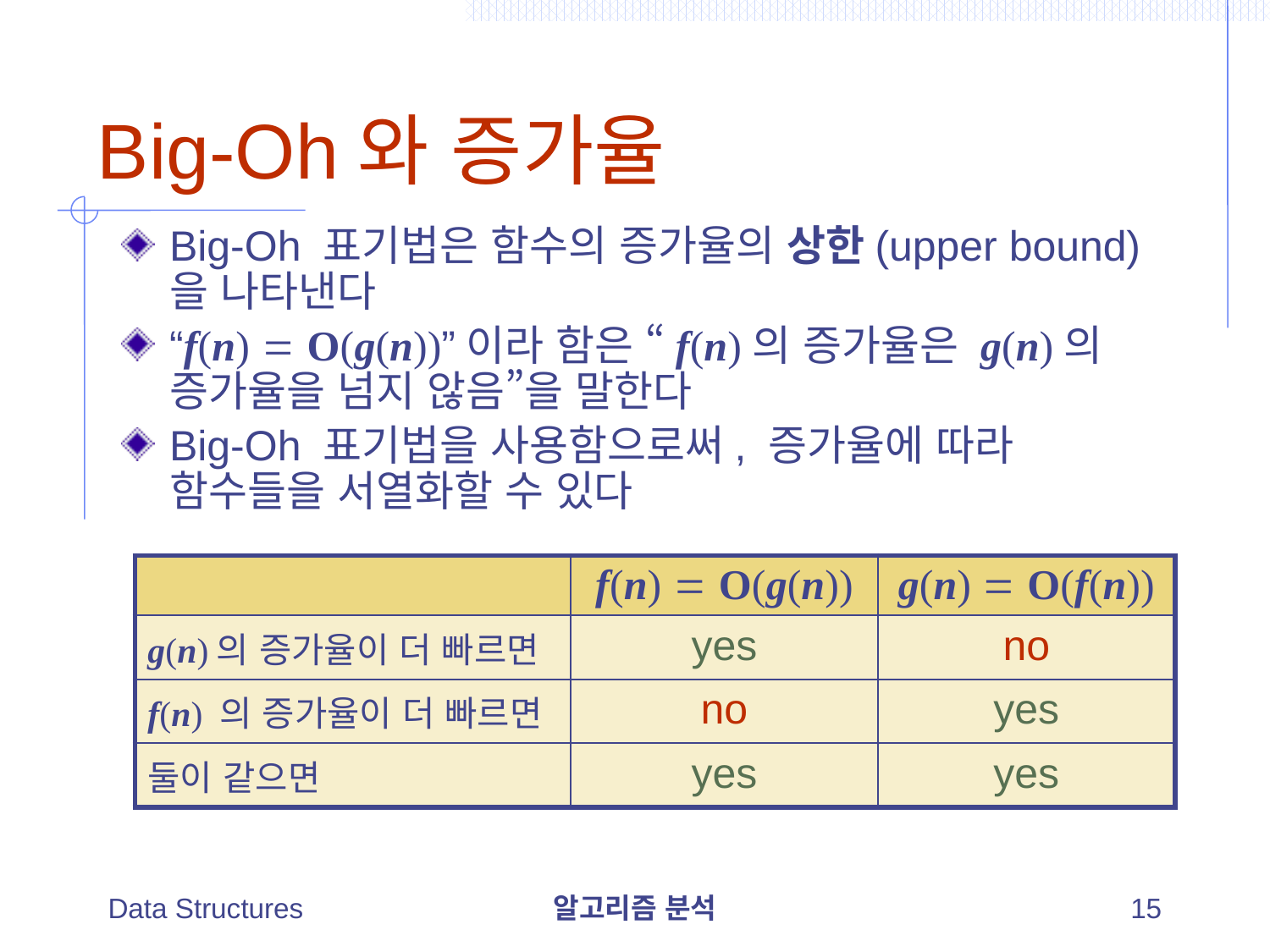

# Big-Oh와 증가율
Big-Oh 표기법은 함수의 증가율의 상한(upper bound)을 나타낸다
“f(n) = O(g(n))”이라 함은 “f(n)의 증가율은 g(n)의 증가율을 넘지 않음”을 말한다
Big-Oh 표기법을 사용함으로써, 증가율에 따라 함수들을 서열화할 수 있다
|  | f(n) = O(g(n)) | g(n) = O(f(n)) |
| --- | --- | --- |
| g(n)의 증가율이 더 빠르면 | yes | no |
| f(n) 의 증가율이 더 빠르면 | no | yes |
| 둘이 같으면 | yes | yes |
Data Structures
알고리즘 분석
15